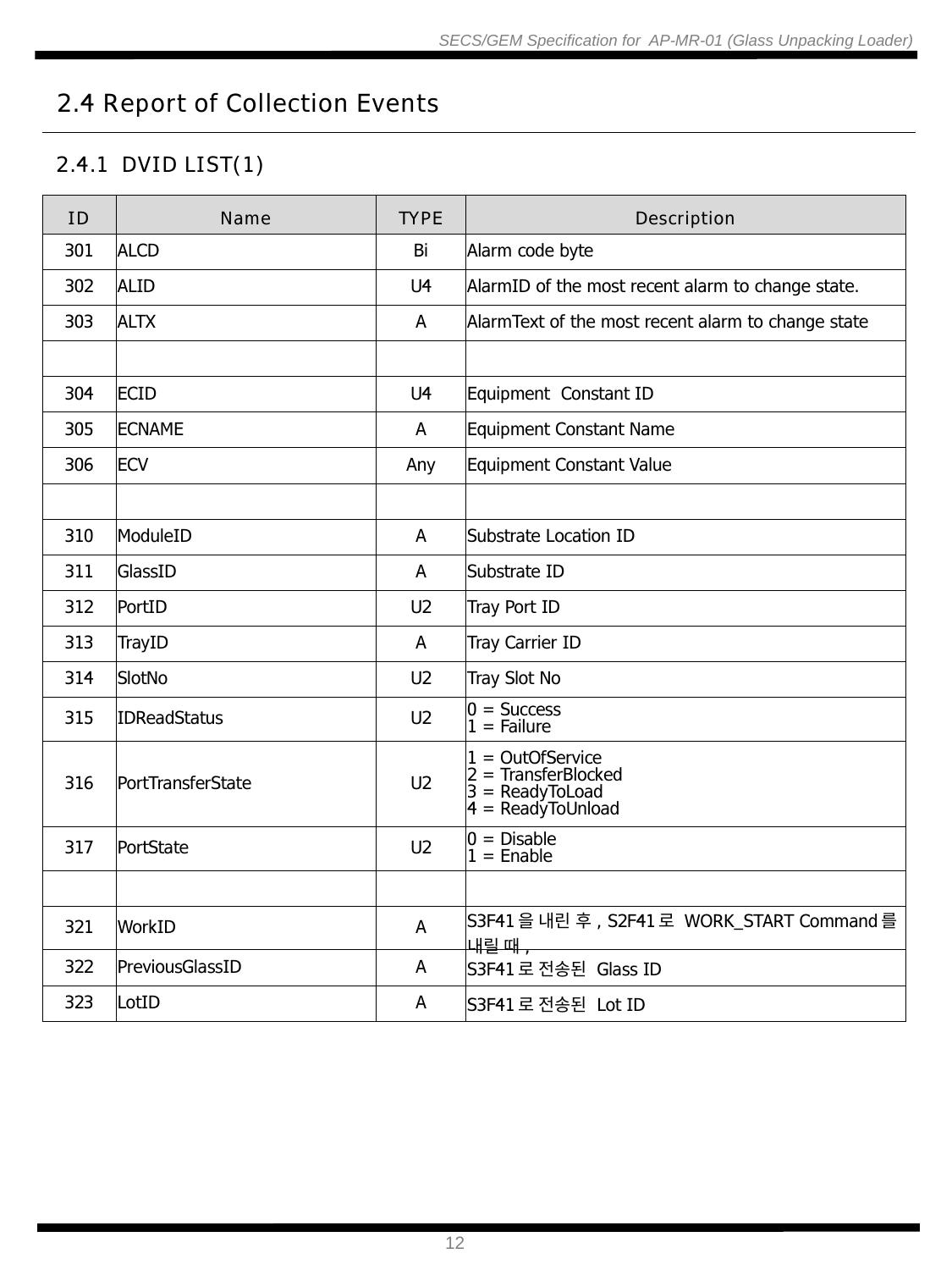

2.4 Report of Collection Events
2.4.1  DVID LIST(1)
| ID | Name | TYPE | Description |
| --- | --- | --- | --- |
| 301 | ALCD | Bi | Alarm code byte |
| 302 | ALID | U4 | AlarmID of the most recent alarm to change state. |
| 303 | ALTX | A | AlarmText of the most recent alarm to change state |
|  |  |  |  |
| 304 | ECID | U4 | Equipment Constant ID |
| 305 | ECNAME | A | Equipment Constant Name |
| 306 | ECV | Any | Equipment Constant Value |
|  |  |  |  |
| 310 | ModuleID | A | Substrate Location ID |
| 311 | GlassID | A | Substrate ID |
| 312 | PortID | U2 | Tray Port ID |
| 313 | TrayID | A | Tray Carrier ID |
| 314 | SlotNo | U2 | Tray Slot No |
| 315 | IDReadStatus | U2 | 0 = Success 1 = Failure |
| 316 | PortTransferState | U2 | 1 = OutOfService 2 = TransferBlocked 3 = ReadyToLoad 4 = ReadyToUnload |
| 317 | PortState | U2 | 0 = Disable 1 = Enable |
|  |  |  |  |
| 321 | WorkID | A | S3F41을 내린 후, S2F41로 WORK\_START Command를 내릴 때, |
| 322 | PreviousGlassID | A | S3F41로 전송된 Glass ID |
| 323 | LotID | A | S3F41로 전송된 Lot ID |